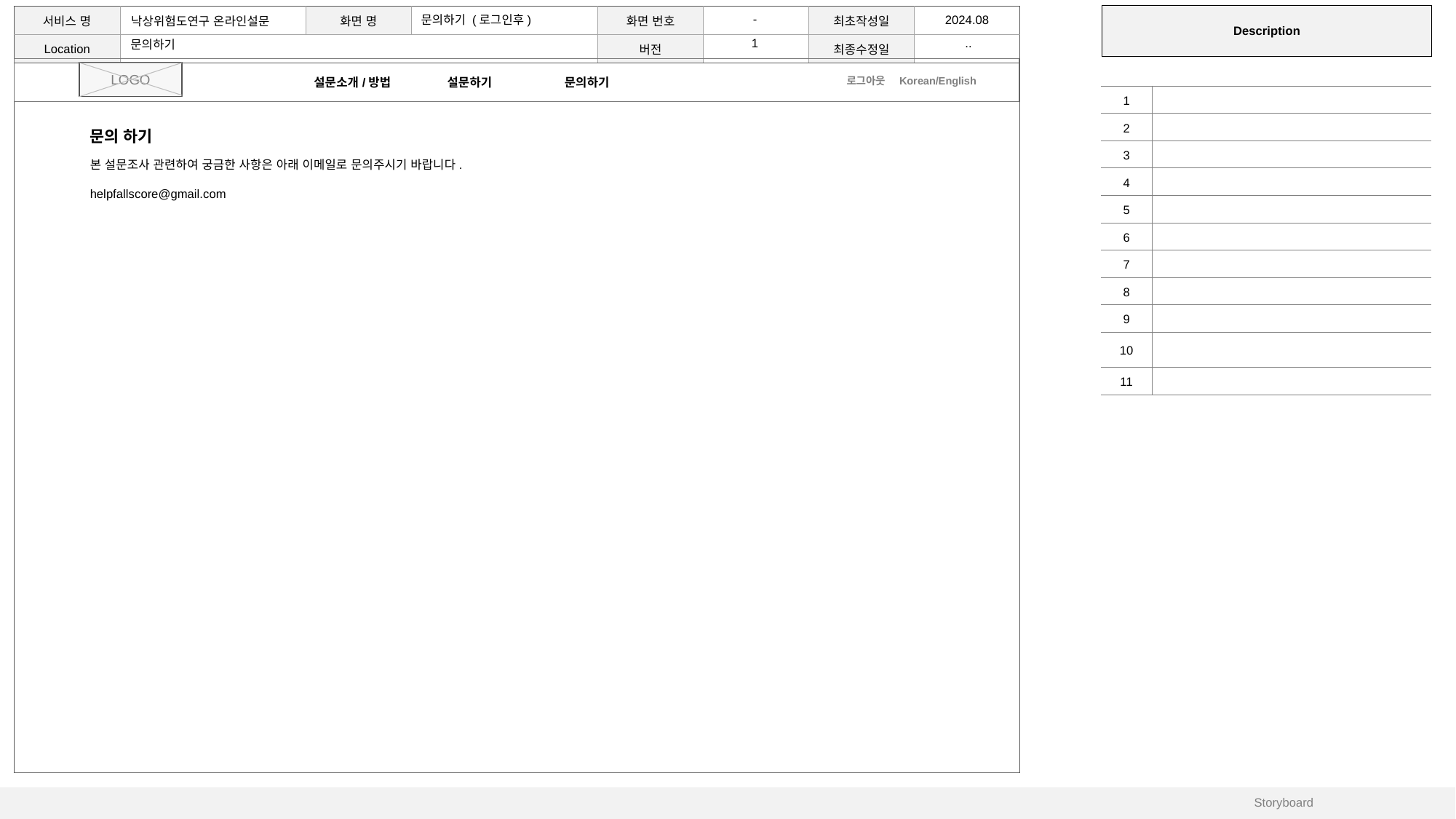

-
문의하기 (로그인후)
1
..
문의하기

| 설문소개/방법 | 설문하기 | 문의하기 |
| --- | --- | --- |
|  |  |
| --- | --- |
| 1 |  |
| 2 |  |
| 3 |  |
| 4 |  |
| 5 |  |
| 6 |  |
| 7 |  |
| 8 |  |
| 9 |  |
| 10 |  |
| 11 |  |
LOGO
로그아웃    Korean/English
문의 하기
본 설문조사 관련하여 궁금한 사항은 아래 이메일로 문의주시기 바랍니다.

helpfallscore@gmail.com